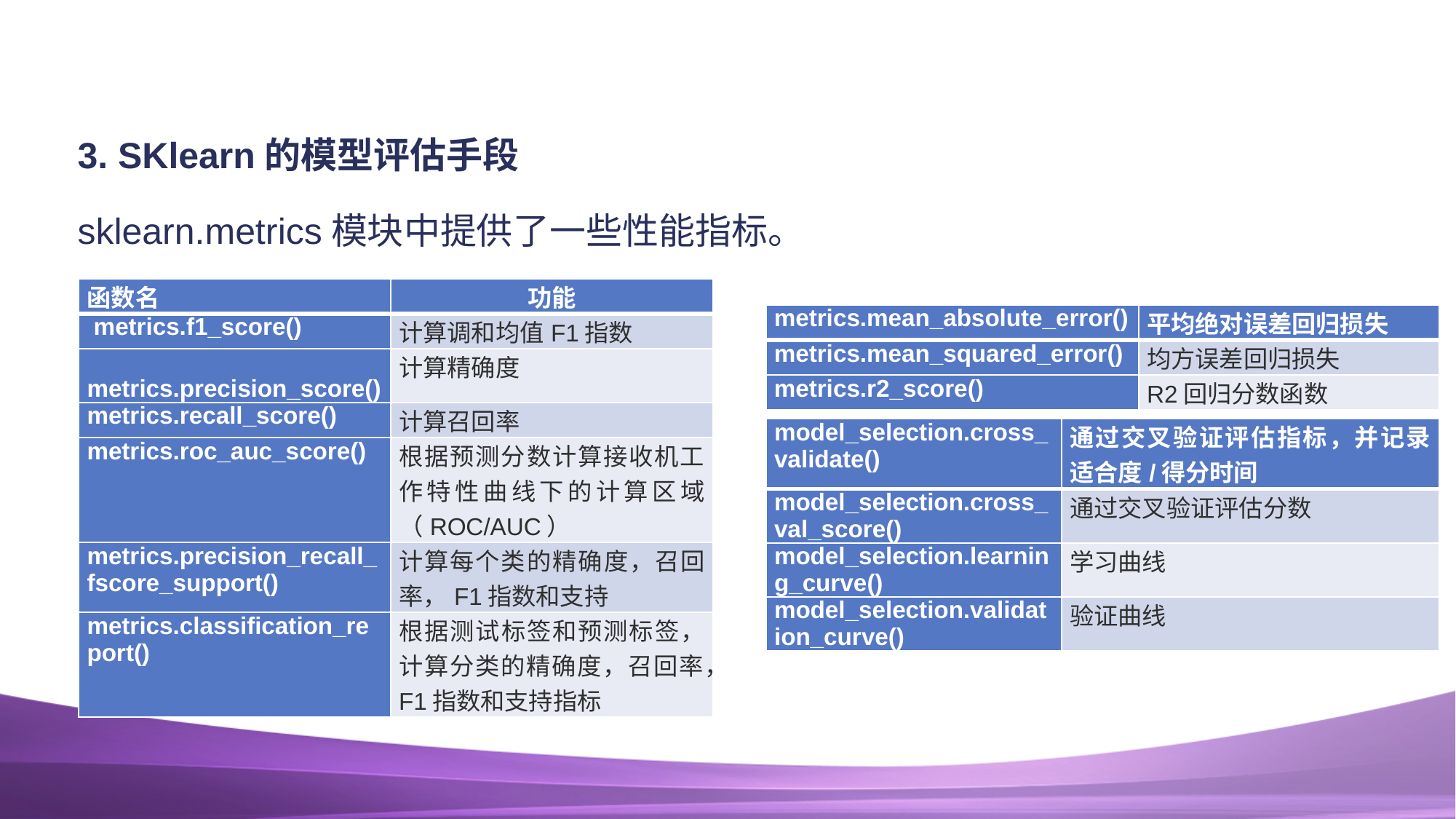

#
3. SKlearn的模型评估手段
sklearn.metrics模块中提供了一些性能指标。
| 函数名 | 功能 |
| --- | --- |
| metrics.f1\_score() | 计算调和均值F1指数 |
| metrics.precision\_score() | 计算精确度 |
| metrics.recall\_score() | 计算召回率 |
| metrics.roc\_auc\_score() | 根据预测分数计算接收机工作特性曲线下的计算区域（ROC/AUC） |
| metrics.precision\_recall\_fscore\_support() | 计算每个类的精确度，召回率，F1指数和支持 |
| metrics.classification\_report() | 根据测试标签和预测标签，计算分类的精确度，召回率，F1指数和支持指标 |
| metrics.mean\_absolute\_error() | 平均绝对误差回归损失 |
| --- | --- |
| metrics.mean\_squared\_error() | 均方误差回归损失 |
| metrics.r2\_score() | R2回归分数函数 |
| model\_selection.cross\_validate() | 通过交叉验证评估指标，并记录适合度/得分时间 |
| --- | --- |
| model\_selection.cross\_val\_score() | 通过交叉验证评估分数 |
| model\_selection.learning\_curve() | 学习曲线 |
| model\_selection.validation\_curve() | 验证曲线 |